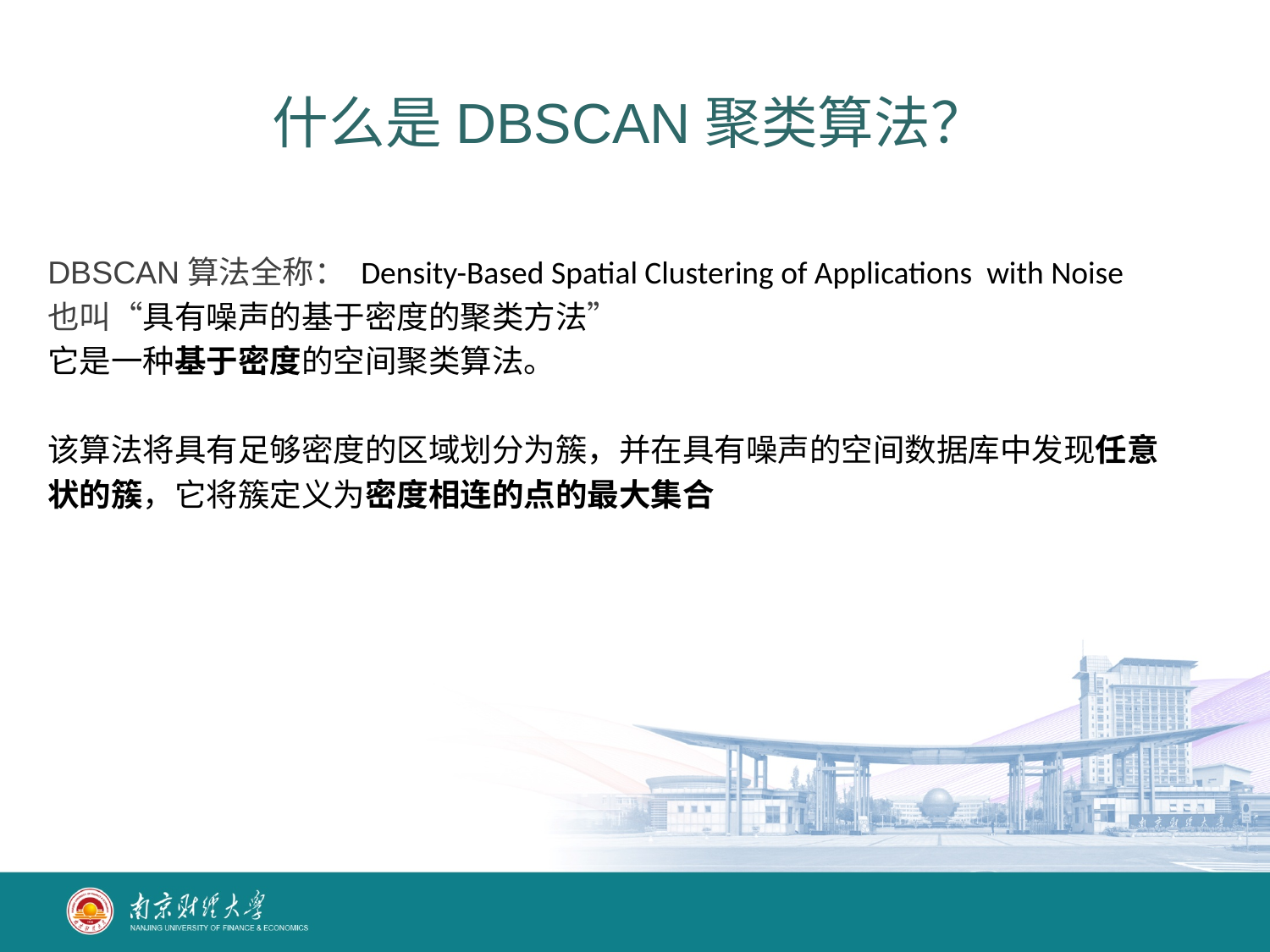

# 什么是DBSCAN聚类算法？
DBSCAN算法全称： Density-Based Spatial Clustering of Applications  with Noise
也叫“具有噪声的基于密度的聚类方法”
它是一种基于密度的空间聚类算法。

该算法将具有足够密度的区域划分为簇，并在具有噪声的空间数据库中发现任意
状的簇，它将簇定义为密度相连的点的最大集合